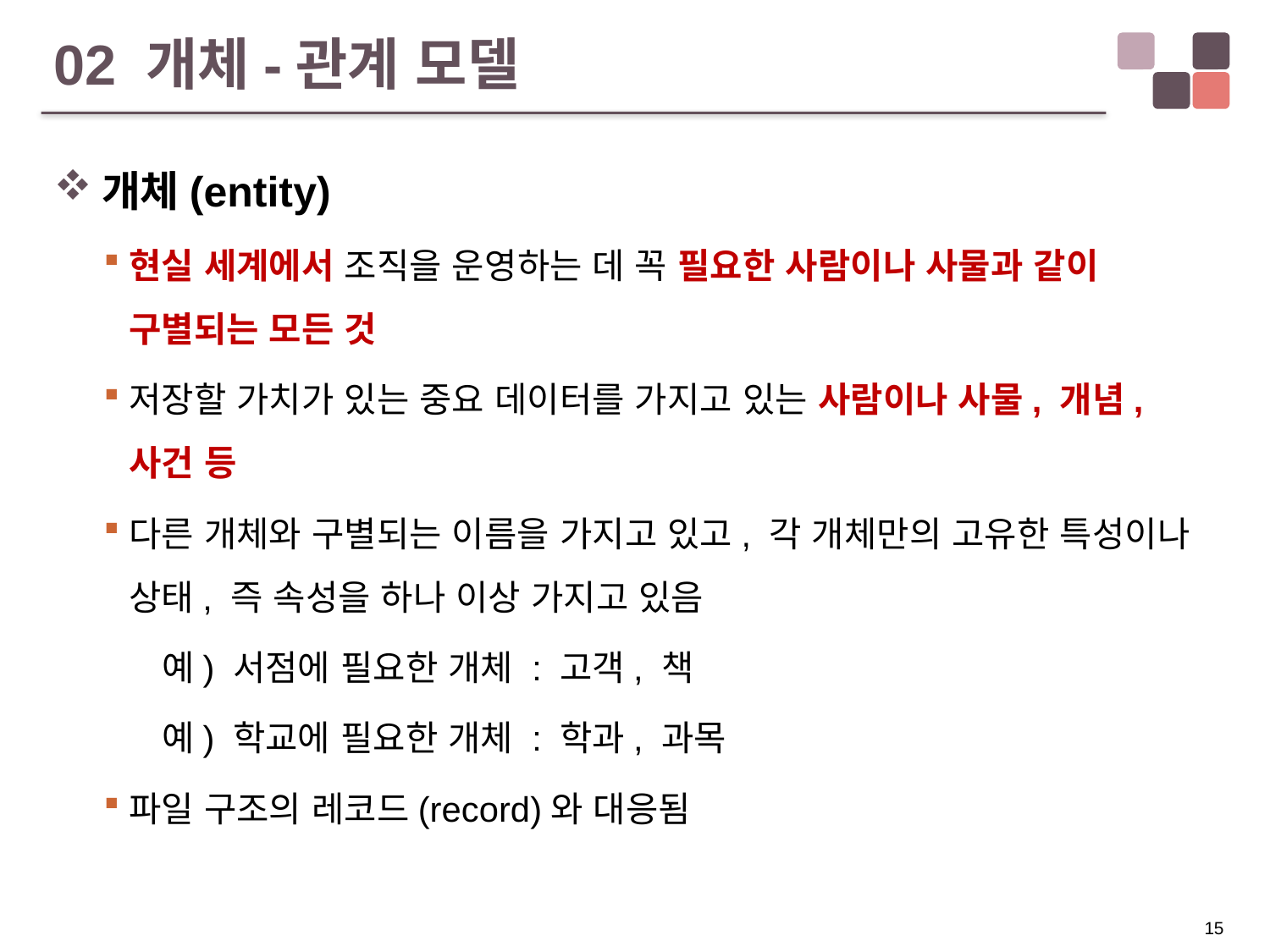

# 02 개체-관계 모델
개체(entity)
현실 세계에서 조직을 운영하는 데 꼭 필요한 사람이나 사물과 같이
구별되는 모든 것
저장할 가치가 있는 중요 데이터를 가지고 있는 사람이나 사물, 개념,
사건 등
다른 개체와 구별되는 이름을 가지고 있고, 각 개체만의 고유한 특성이나 상태, 즉 속성을 하나 이상 가지고 있음
     예) 서점에 필요한 개체 : 고객, 책
     예) 학교에 필요한 개체 : 학과, 과목
파일 구조의 레코드(record)와 대응됨